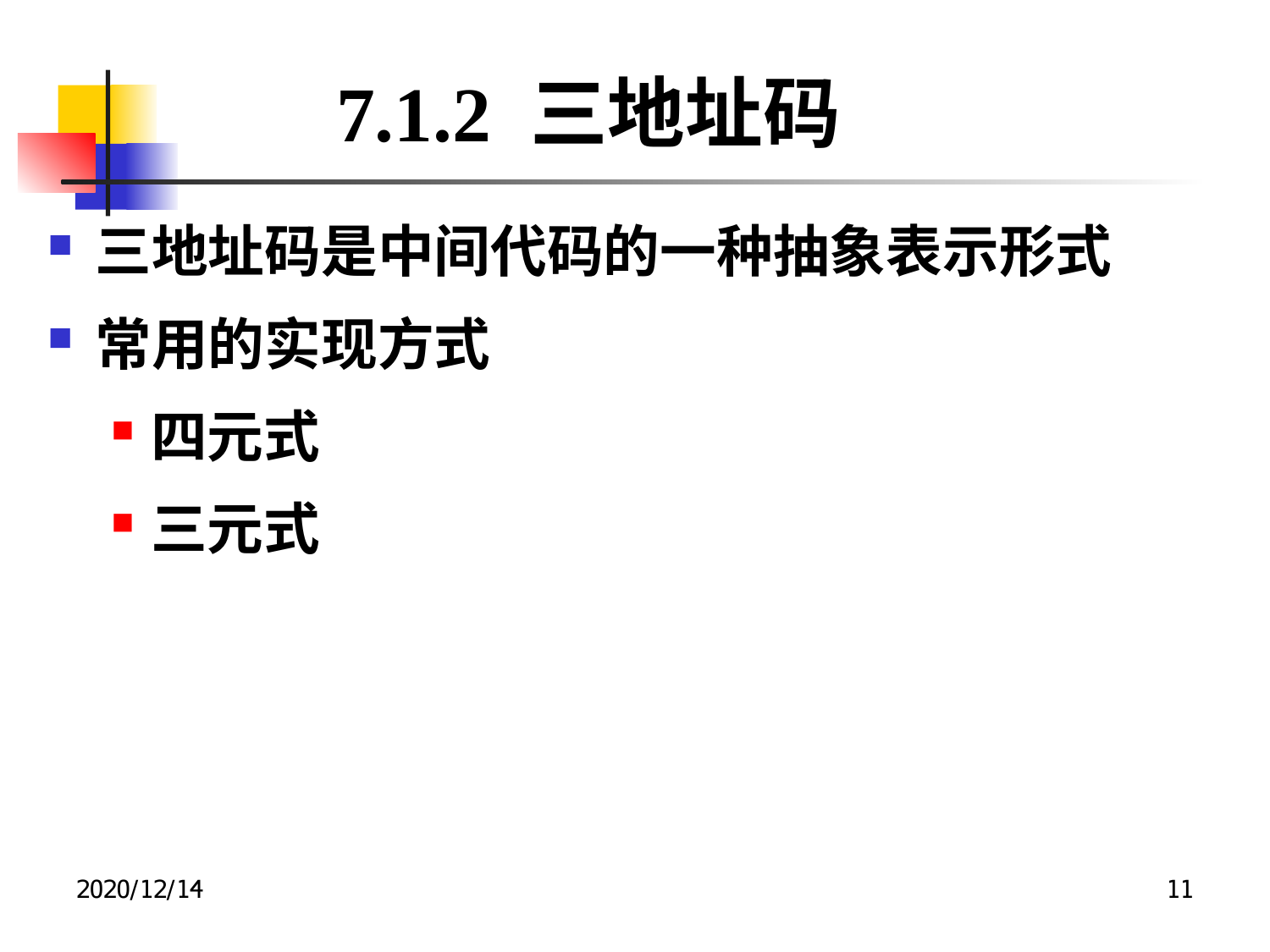

7.1.2 三地址码
三地址码是中间代码的一种抽象表示形式
常用的实现方式
四元式
三元式
2020/12/14
11